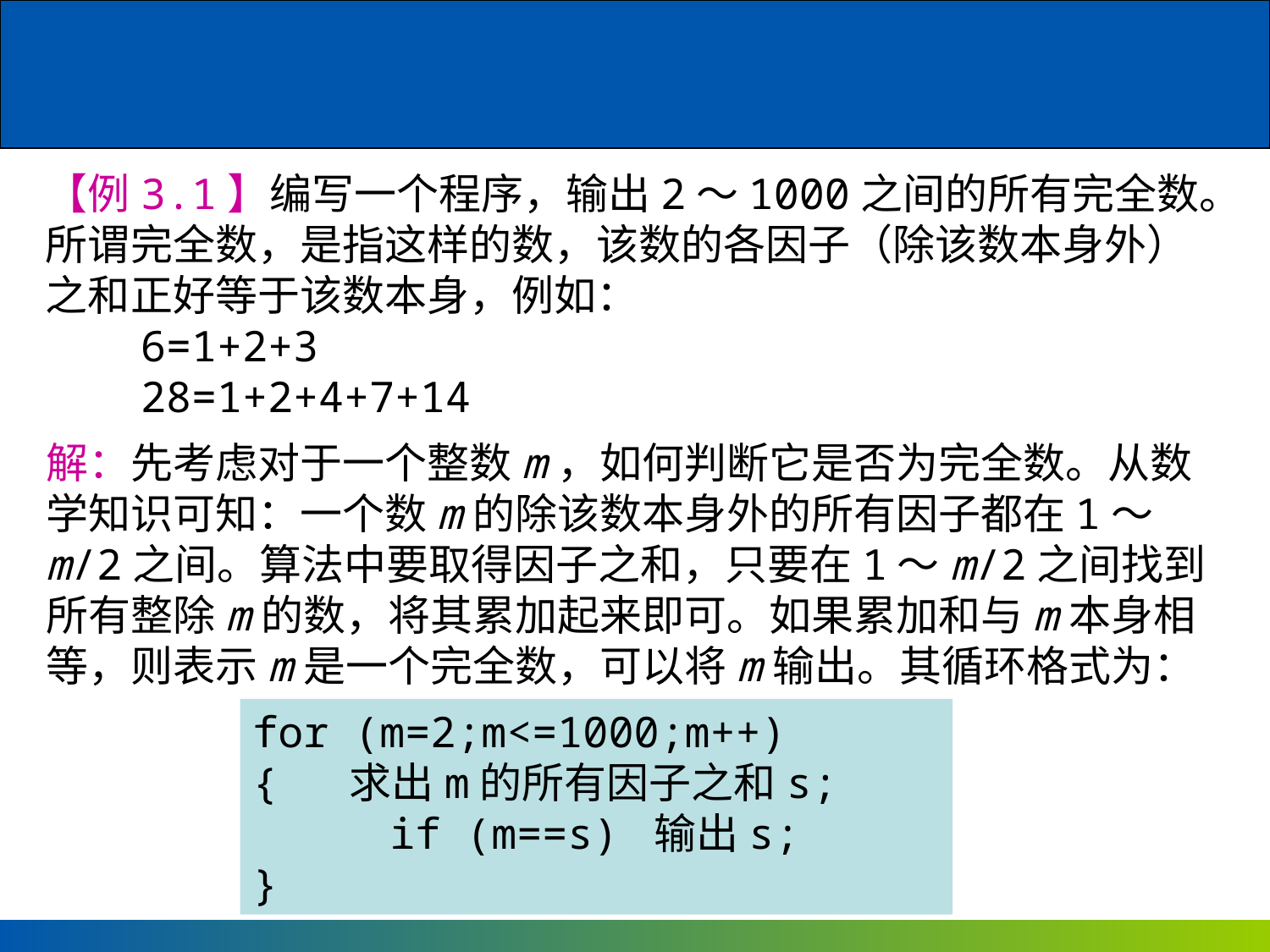

【例3.1】编写一个程序，输出2～1000之间的所有完全数。所谓完全数，是指这样的数，该数的各因子（除该数本身外）之和正好等于该数本身，例如：
　　6=1+2+3
　　28=1+2+4+7+14
解：先考虑对于一个整数m，如何判断它是否为完全数。从数学知识可知：一个数m的除该数本身外的所有因子都在1～m/2之间。算法中要取得因子之和，只要在1～m/2之间找到所有整除m的数，将其累加起来即可。如果累加和与m本身相等，则表示m是一个完全数，可以将m输出。其循环格式为：
for (m=2;m<=1000;m++)
{　  求出m的所有因子之和s;
　　　if (m==s) 输出s;
}